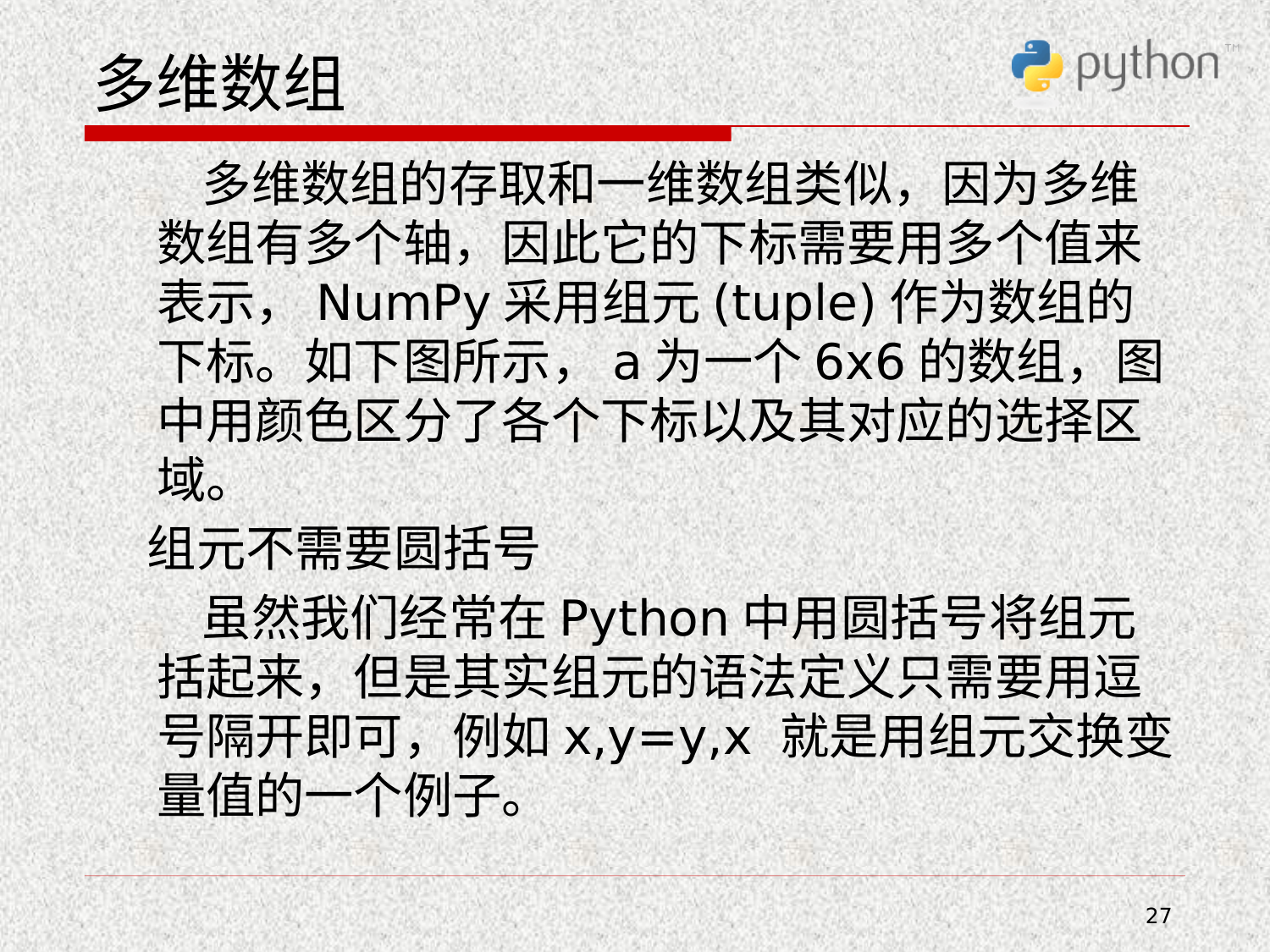

# 多维数组
         多维数组的存取和一维数组类似，因为多维数组有多个轴，因此它的下标需要用多个值来表示，NumPy采用组元(tuple)作为数组的下标。如下图所示，a为一个6x6的数组，图中用颜色区分了各个下标以及其对应的选择区域。
    组元不需要圆括号
         虽然我们经常在Python中用圆括号将组元括起来，但是其实组元的语法定义只需要用逗号隔开即可，例如x,y=y,x 就是用组元交换变量值的一个例子。
27